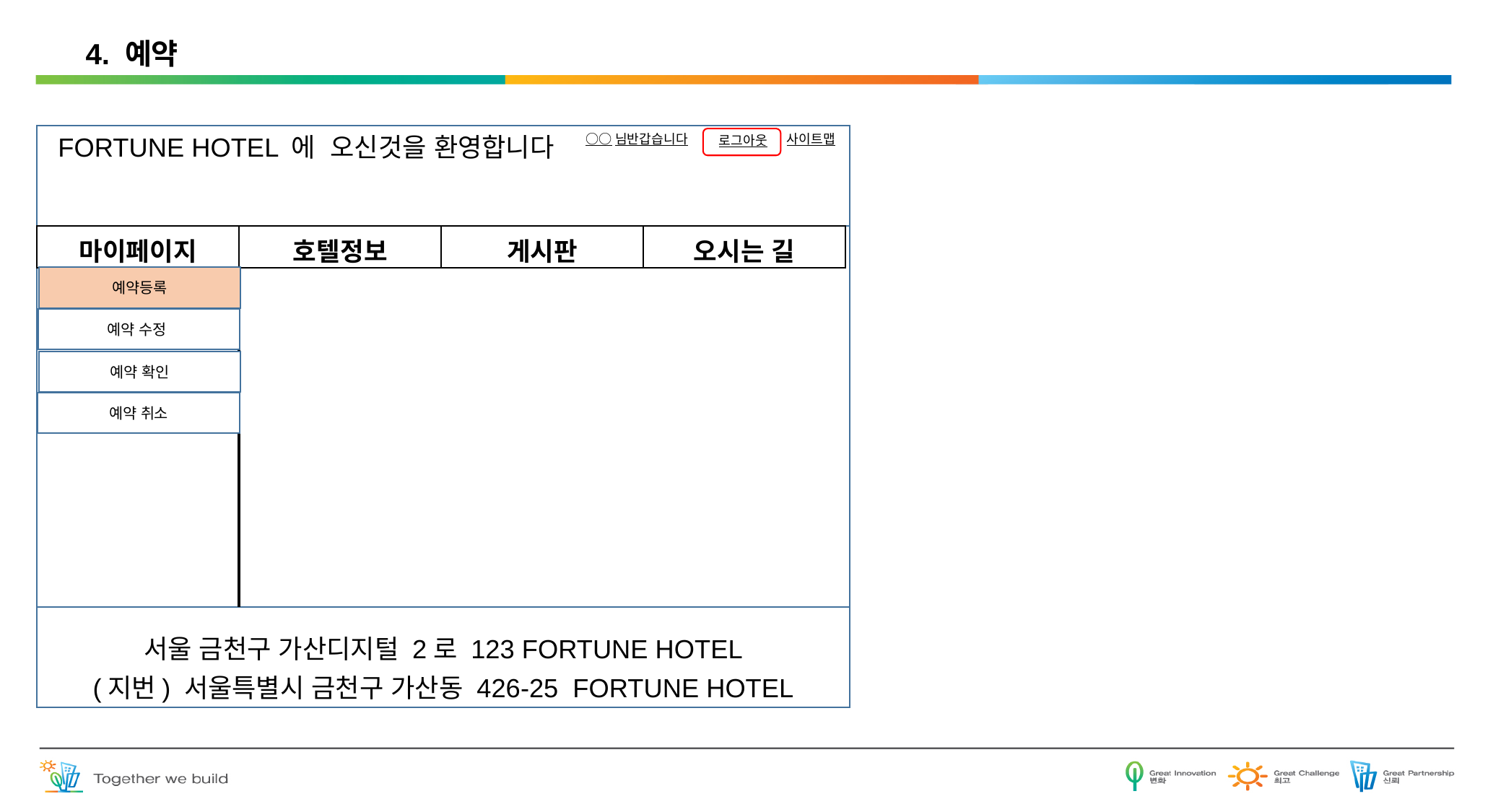

# 4. 예약
○○님반갑습니다
사이트맵
FORTUNE HOTEL 에  오신것을 환영합니다

로그아웃

| 마이페이지 | 호텔정보 | 게시판 | 오시는 길 |
| --- | --- | --- | --- |
예약등록
예약 수정
예약 확인
예약 취소

서울 금천구 가산디지털 2로 123 FORTUNE HOTEL
(지번) 서울특별시 금천구 가산동 426-25  FORTUNE HOTEL